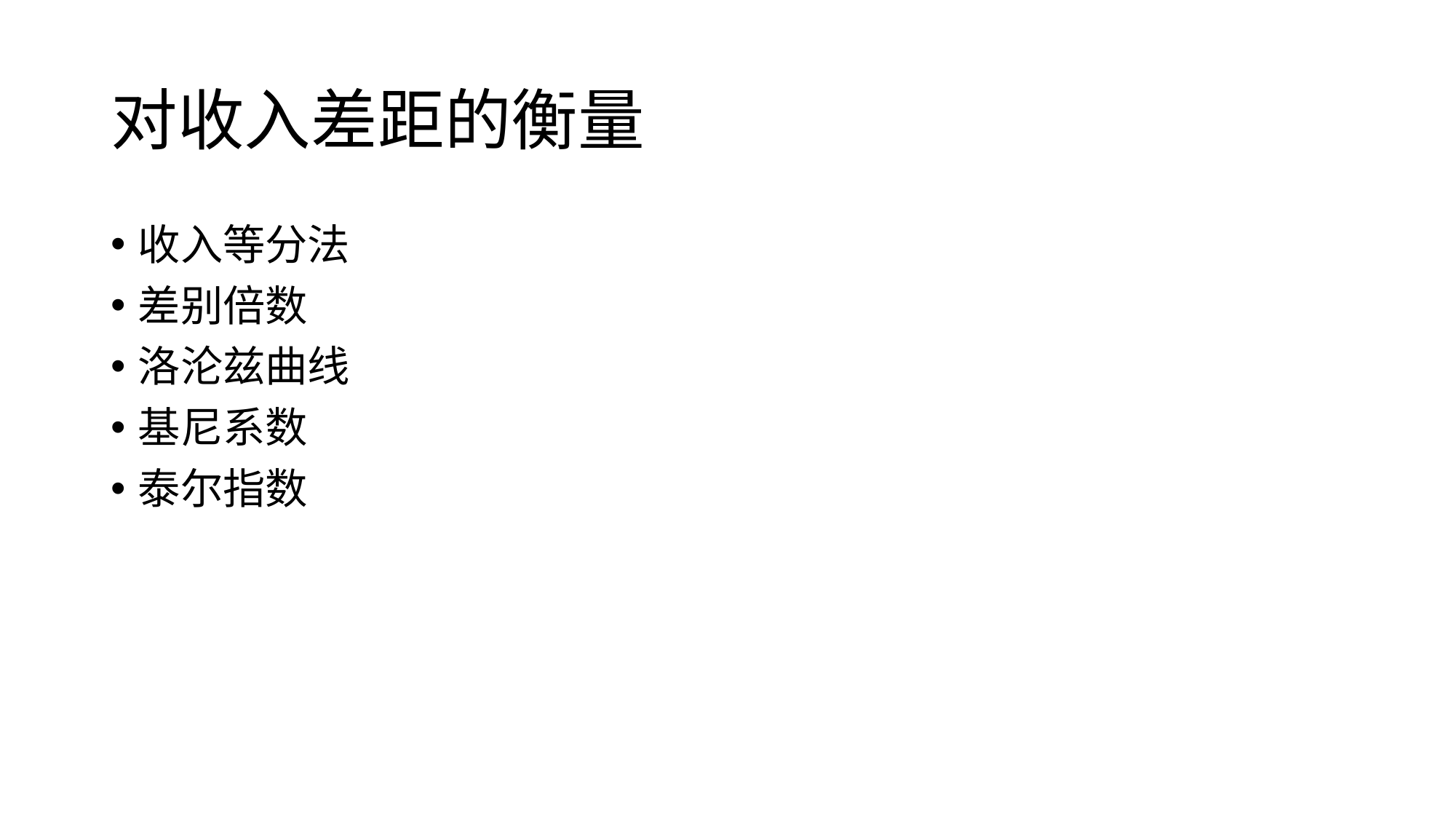

# 对收入差距的衡量
收入等分法
差别倍数
洛沦兹曲线
基尼系数
泰尔指数